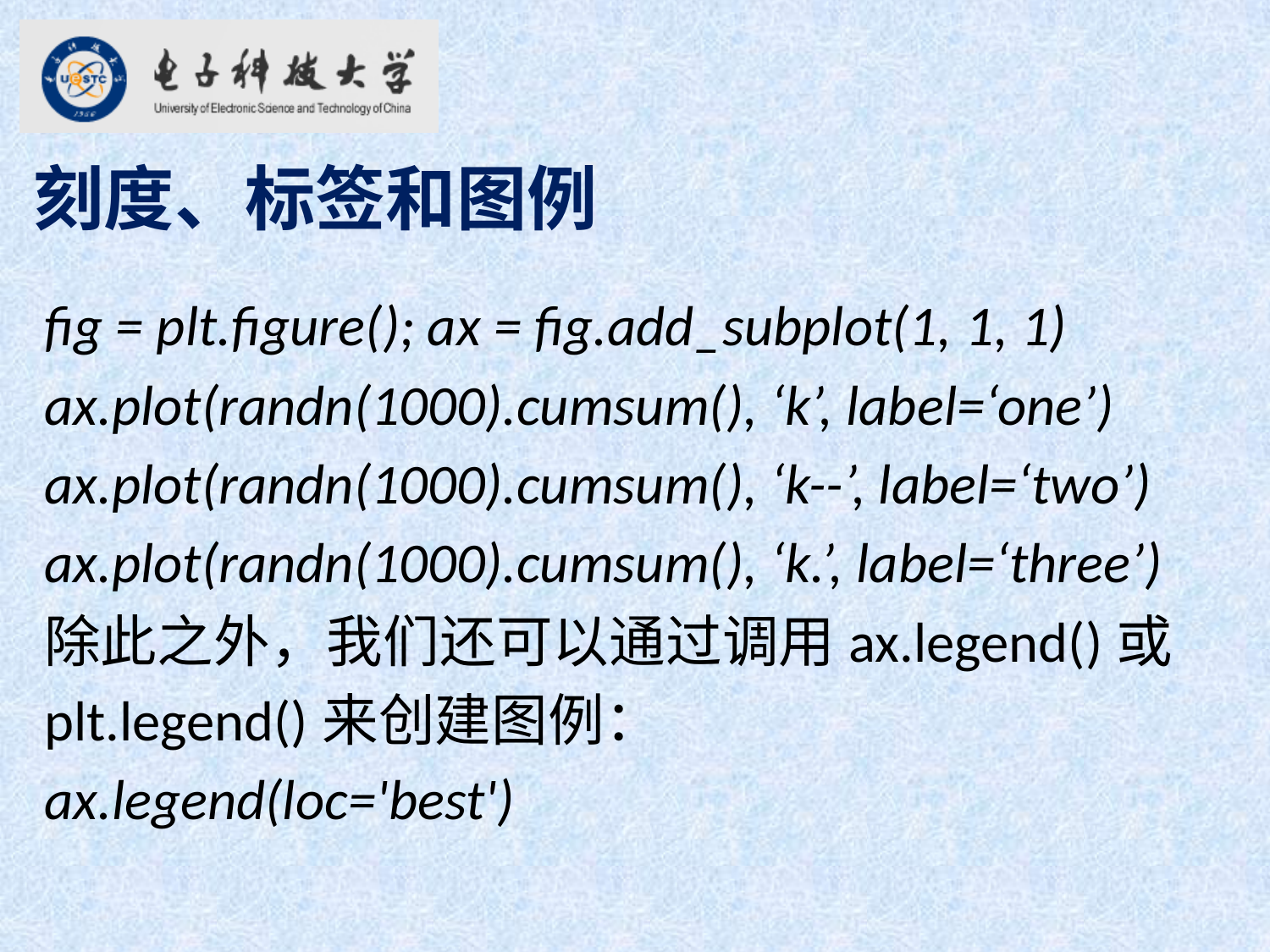

刻度、标签和图例

fig = plt.figure(); ax = fig.add_subplot(1, 1, 1)
ax.plot(randn(1000).cumsum(), ‘k’, label=‘one’)
ax.plot(randn(1000).cumsum(), ‘k--’, label=‘two’)
ax.plot(randn(1000).cumsum(), ‘k.’, label=‘three’)
除此之外，我们还可以通过调用ax.legend()或
plt.legend()来创建图例：
ax.legend(loc='best')